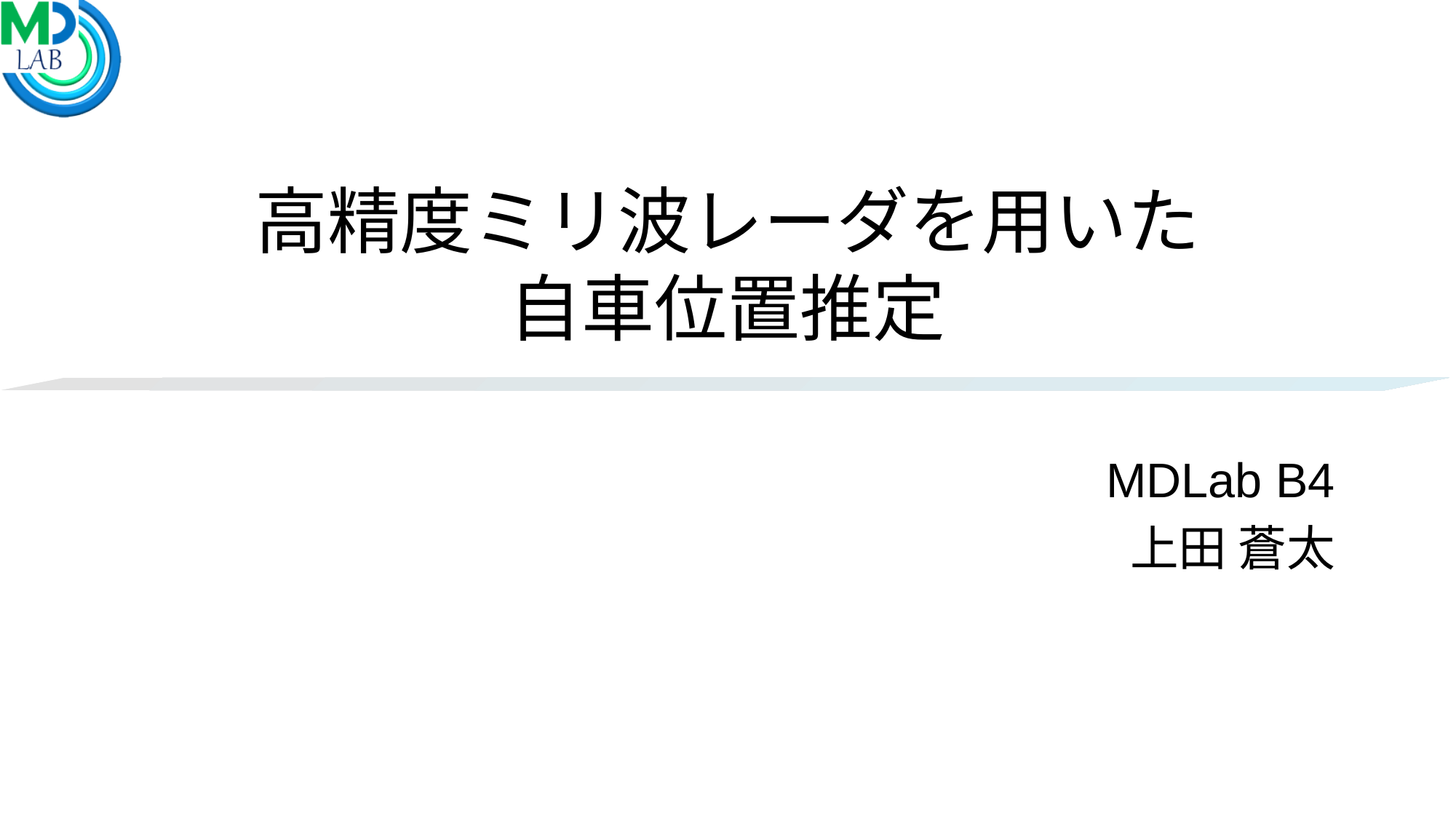

# 高精度ミリ波レーダを用いた 自車位置推定
MDLab B4
上田 蒼太